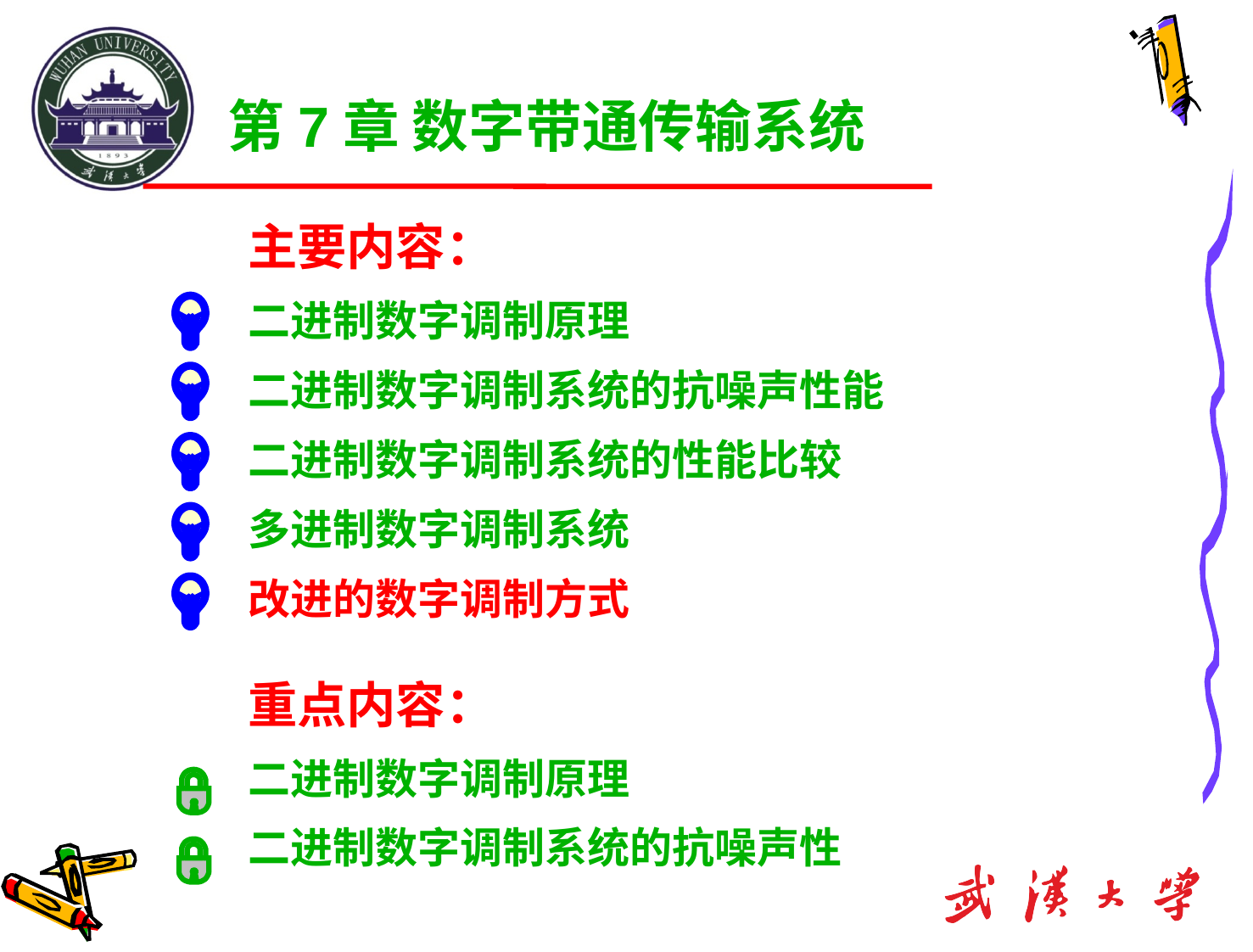

第7章 数字带通传输系统
主要内容：
二进制数字调制原理
二进制数字调制系统的抗噪声性能
二进制数字调制系统的性能比较
多进制数字调制系统
改进的数字调制方式

重点内容：
二进制数字调制原理
二进制数字调制系统的抗噪声性